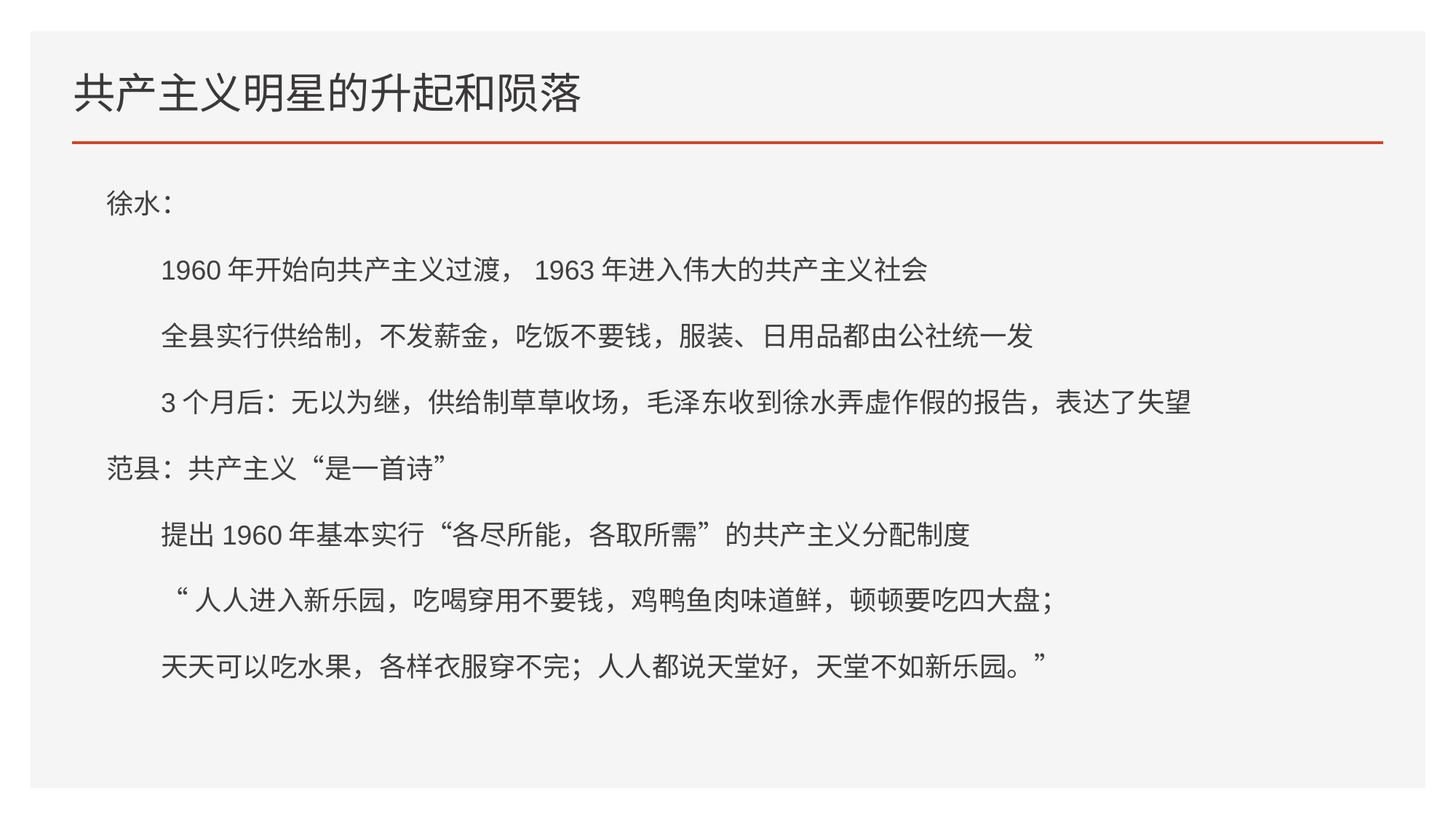

共产主义明星的升起和陨落
徐水：
1960年开始向共产主义过渡，1963年进入伟大的共产主义社会
全县实行供给制，不发薪金，吃饭不要钱，服装、日用品都由公社统一发
3个月后：无以为继，供给制草草收场，毛泽东收到徐水弄虚作假的报告，表达了失望
范县：共产主义“是一首诗”
提出1960年基本实行“各尽所能，各取所需”的共产主义分配制度
“人人进入新乐园，吃喝穿用不要钱，鸡鸭鱼肉味道鲜，顿顿要吃四大盘；
天天可以吃水果，各样衣服穿不完；人人都说天堂好，天堂不如新乐园。”